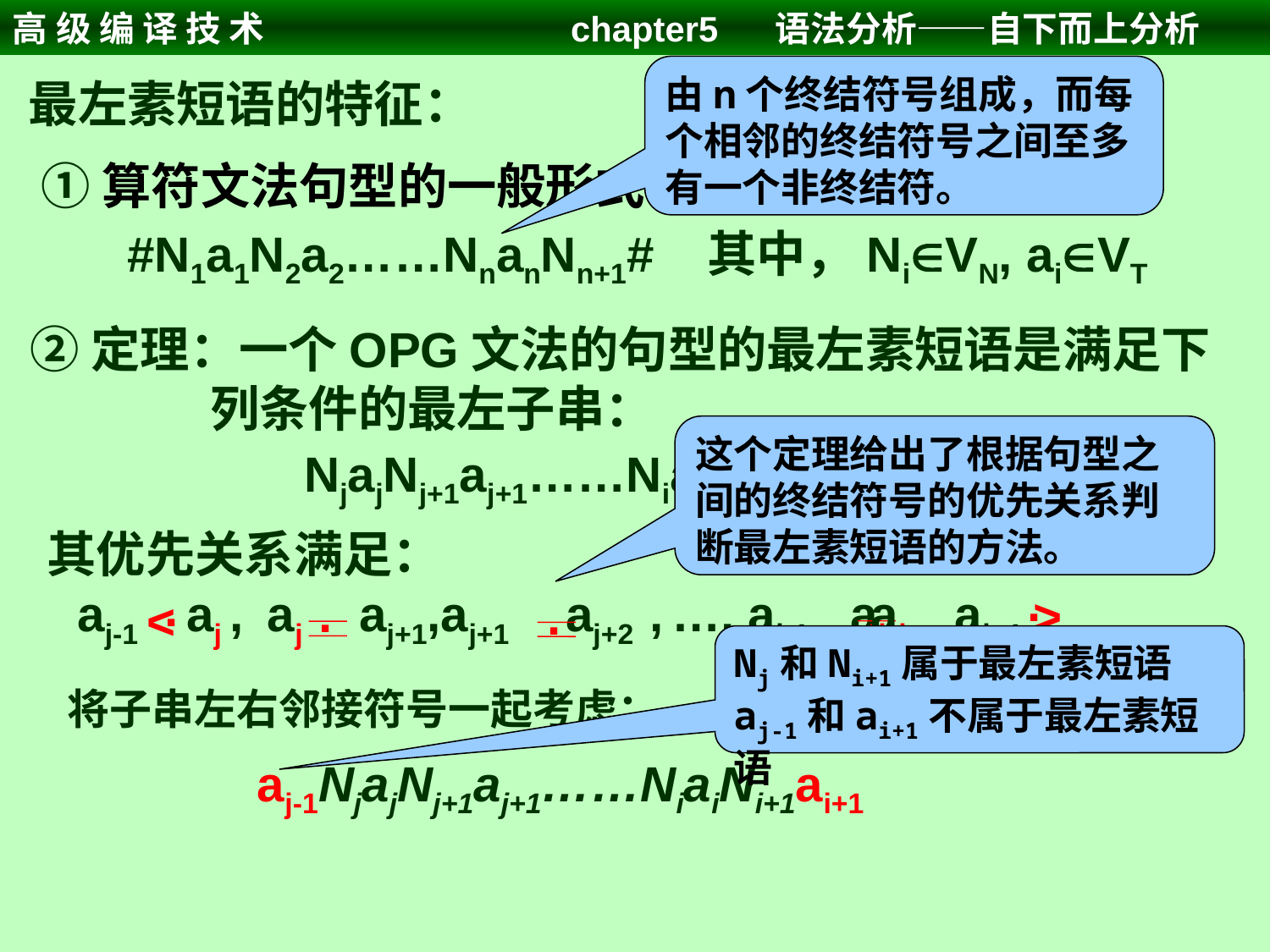

由n个终结符号组成，而每个相邻的终结符号之间至多有一个非终结符。
最左素短语的特征：
①算符文法句型的一般形式：
#N1a1N2a2……NnanNn+1#   其中，Ni∈VN, ai∈VT
②定理：一个OPG文法的句型的最左素短语是满足下
               列条件的最左子串：
这个定理给出了根据句型之间的终结符号的优先关系判断最左素短语的方法。
NjajNj+1aj+1……NiaiNi+1
其优先关系满足：
.
>
.
<
aj-1      aj ,                                                                            , ai      ai+1
aj       aj+1,aj+1       aj+2  , …, ai-1   ai
.

.

.

Nj和Ni+1属于最左素短语aj-1和ai+1不属于最左素短语
将子串左右邻接符号一起考虑：
aj-1NjajNj+1aj+1……NiaiNi+1ai+1